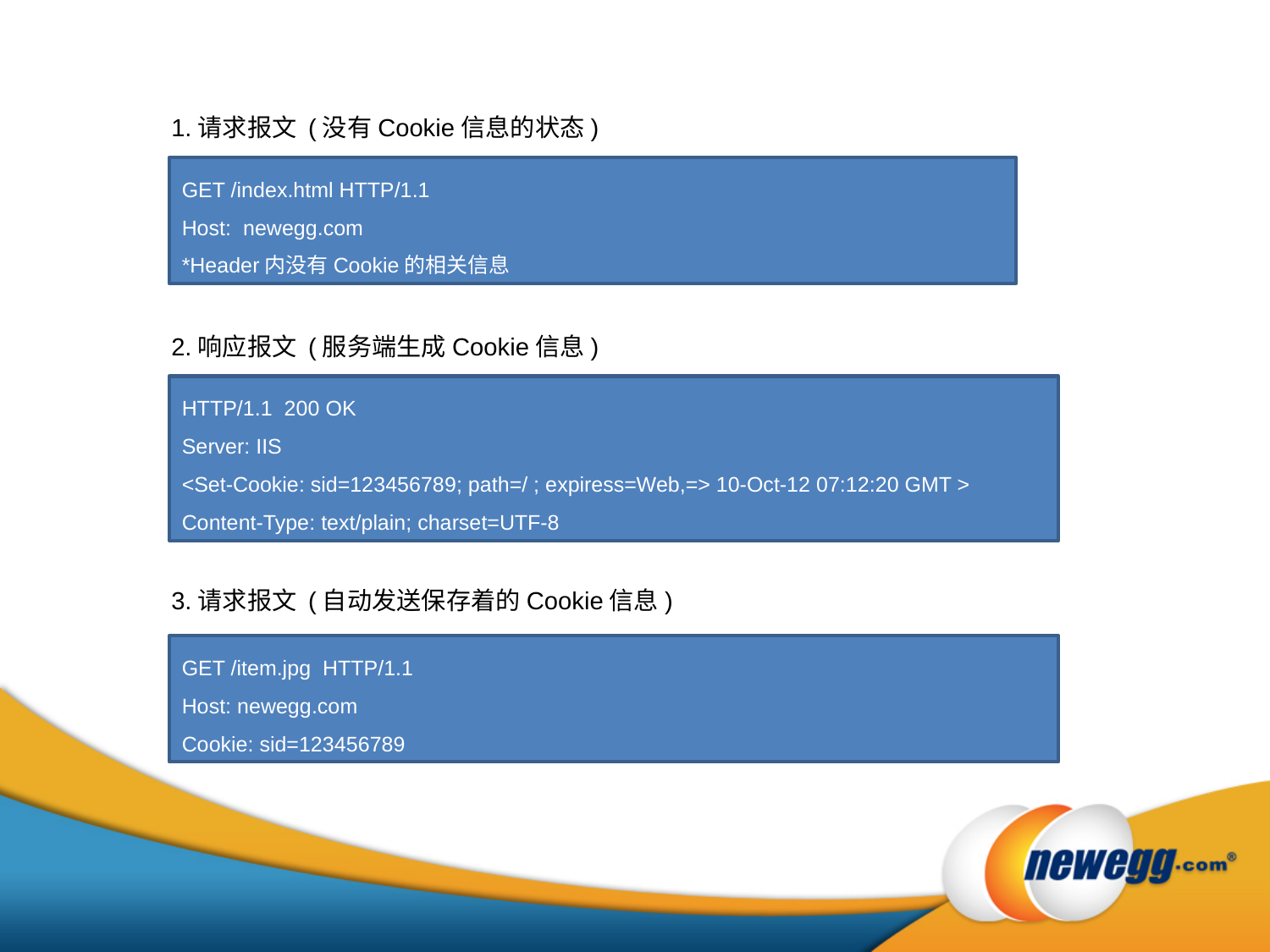

1.请求报文 (没有Cookie信息的状态)
GET /index.html HTTP/1.1
Host:  newegg.com
*Header内没有Cookie的相关信息
2.响应报文 (服务端生成Cookie信息)
HTTP/1.1  200 OK
Server: IIS
<Set-Cookie: sid=123456789; path=/ ; expiress=Web,=> 10-Oct-12 07:12:20 GMT >
Content-Type: text/plain; charset=UTF-8
3.请求报文 (自动发送保存着的Cookie信息)
GET /item.jpg  HTTP/1.1
Host: newegg.com
Cookie: sid=123456789